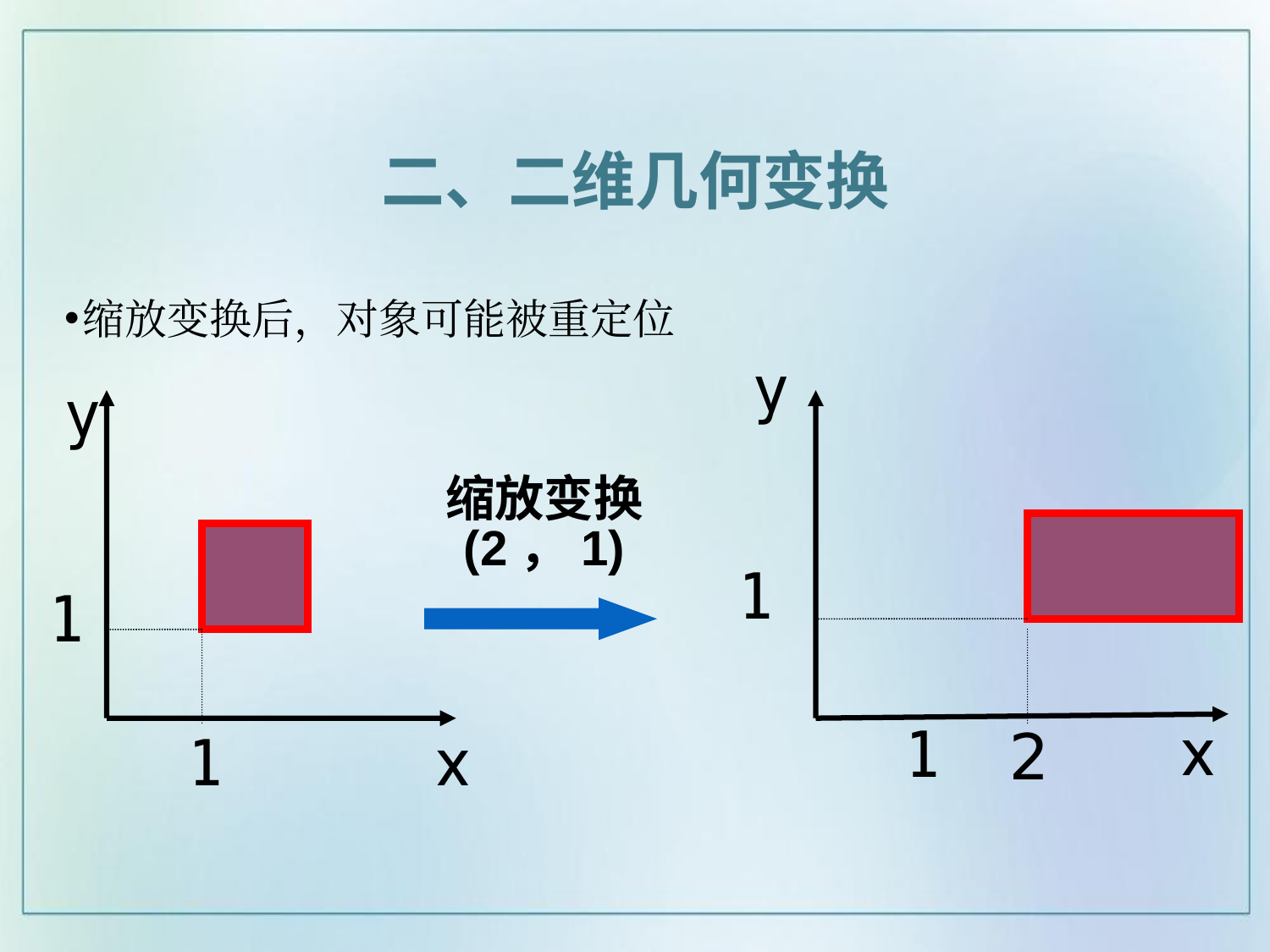

二、二维几何变换
缩放变换后，对象可能被重定位
y
y

缩放变换
(2，1)

1
1

x

1
2

1
x